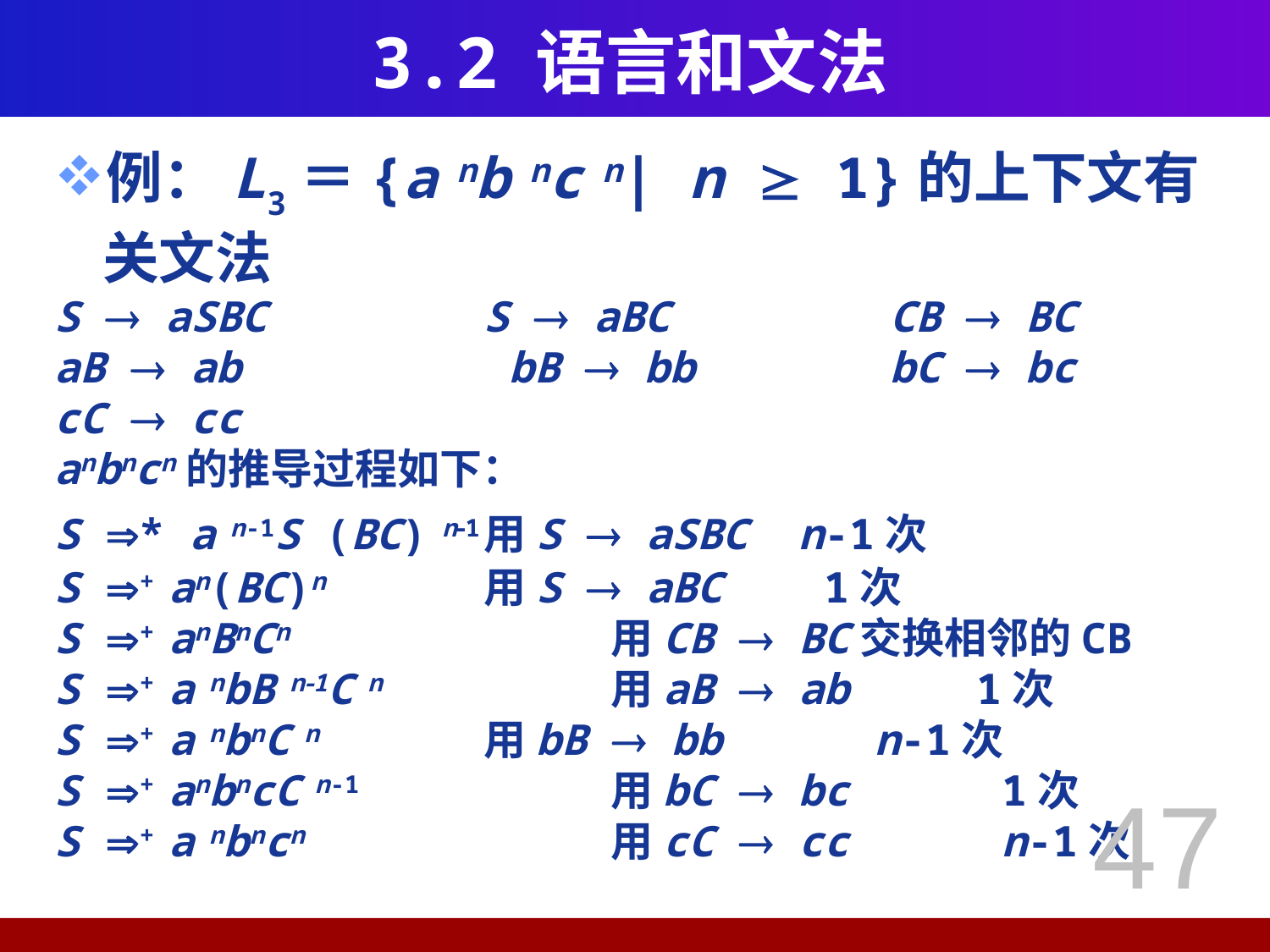

# 3.2 语言和文法
例：L3＝{a nb nc n| n ≥ 1}的上下文有关文法
S → aSBC 	 	S → aBC 		 CB → BC
aB → ab 		 bB → bb		 bC → bc
cC → cc
anbncn的推导过程如下：
S ⇒* a n-1S (BC) n−1	用S → aSBC  n-1次
S ⇒+ an(BC)n 		用S → aBC    1次
S ⇒+ anBnCn			用CB → BC交换相邻的CB
S ⇒+ a nbB n−1C n		用aB → ab     1次
S ⇒+ a nbnC n 		用bB → bb      n-1次
S ⇒+ anbncC n-1		用bC → bc      1次
S ⇒+ a nbncn			用cC → cc      n-1次
47